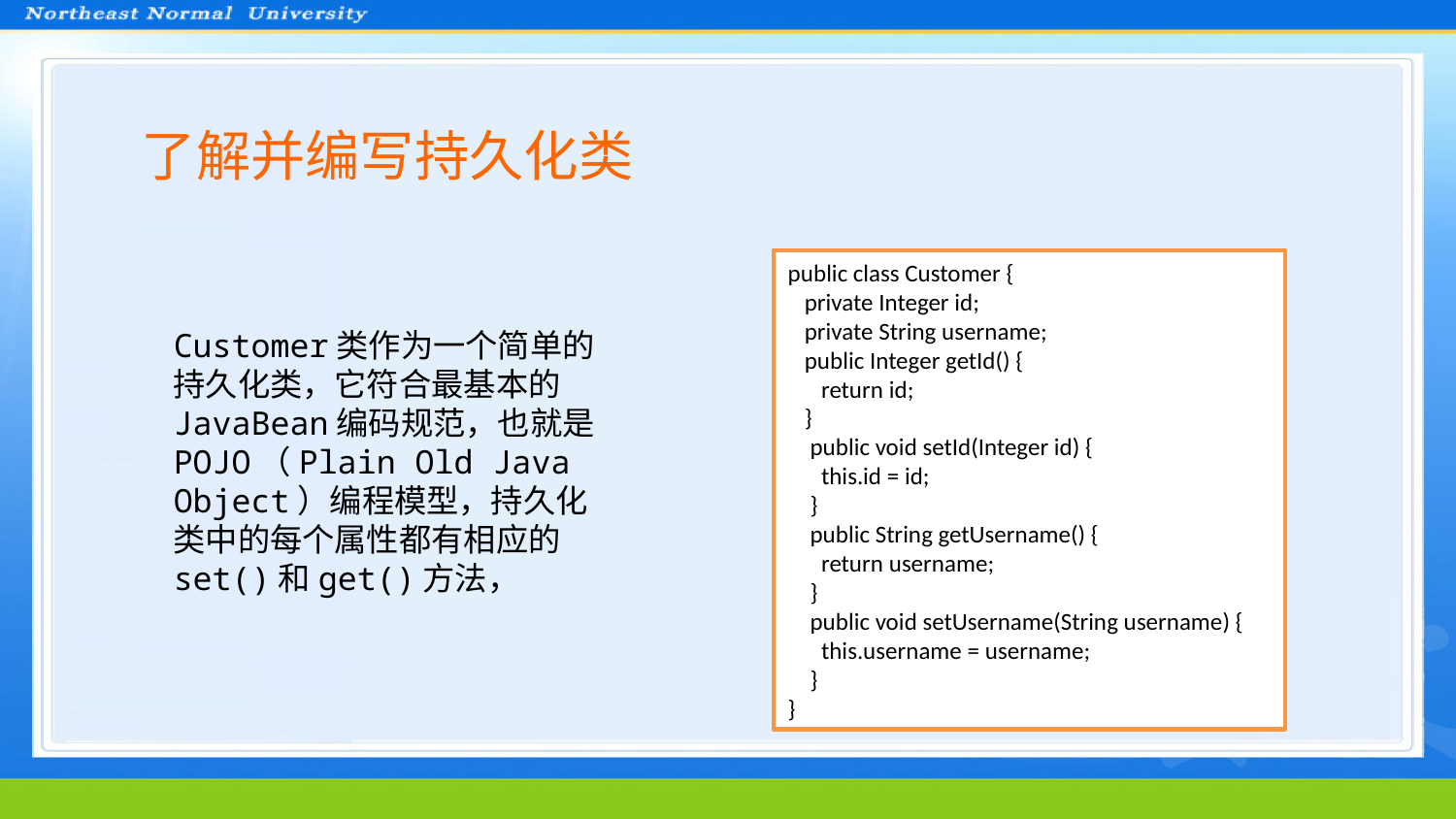

了解并编写持久化类
public class Customer {
   private Integer id;
   private String username;
   public Integer getId() {
      return id;
   }
    public void setId(Integer id) {
      this.id = id;
    }
    public String getUsername() {
      return username;
    }
    public void setUsername(String username) {
      this.username = username;
    }
}
Customer类作为一个简单的持久化类，它符合最基本的JavaBean编码规范，也就是POJO（Plain Old Java Object）编程模型，持久化类中的每个属性都有相应的set()和get()方法，